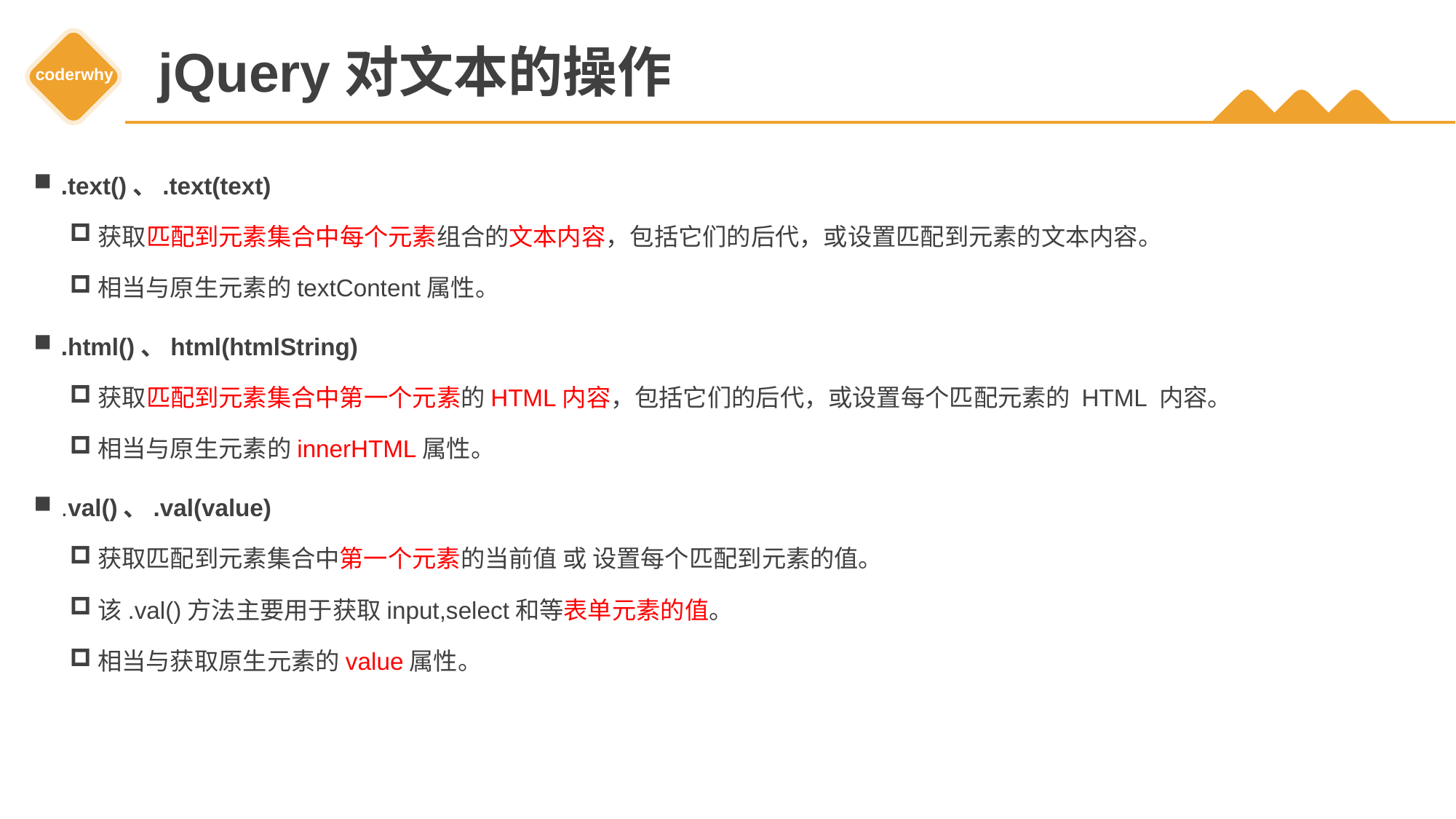

# jQuery对文本的操作
.text()、.text(text)
获取匹配到元素集合中每个元素组合的文本内容，包括它们的后代，或设置匹配到元素的文本内容。
相当与原生元素的textContent属性。
.html()、html(htmlString)
获取匹配到元素集合中第一个元素的HTML内容，包括它们的后代，或设置每个匹配元素的 HTML 内容。
相当与原生元素的innerHTML属性。
.val()、.val(value)
获取匹配到元素集合中第一个元素的当前值 或 设置每个匹配到元素的值。
该.val()方法主要用于获取input,select和等表单元素的值。
相当与获取原生元素的value属性。